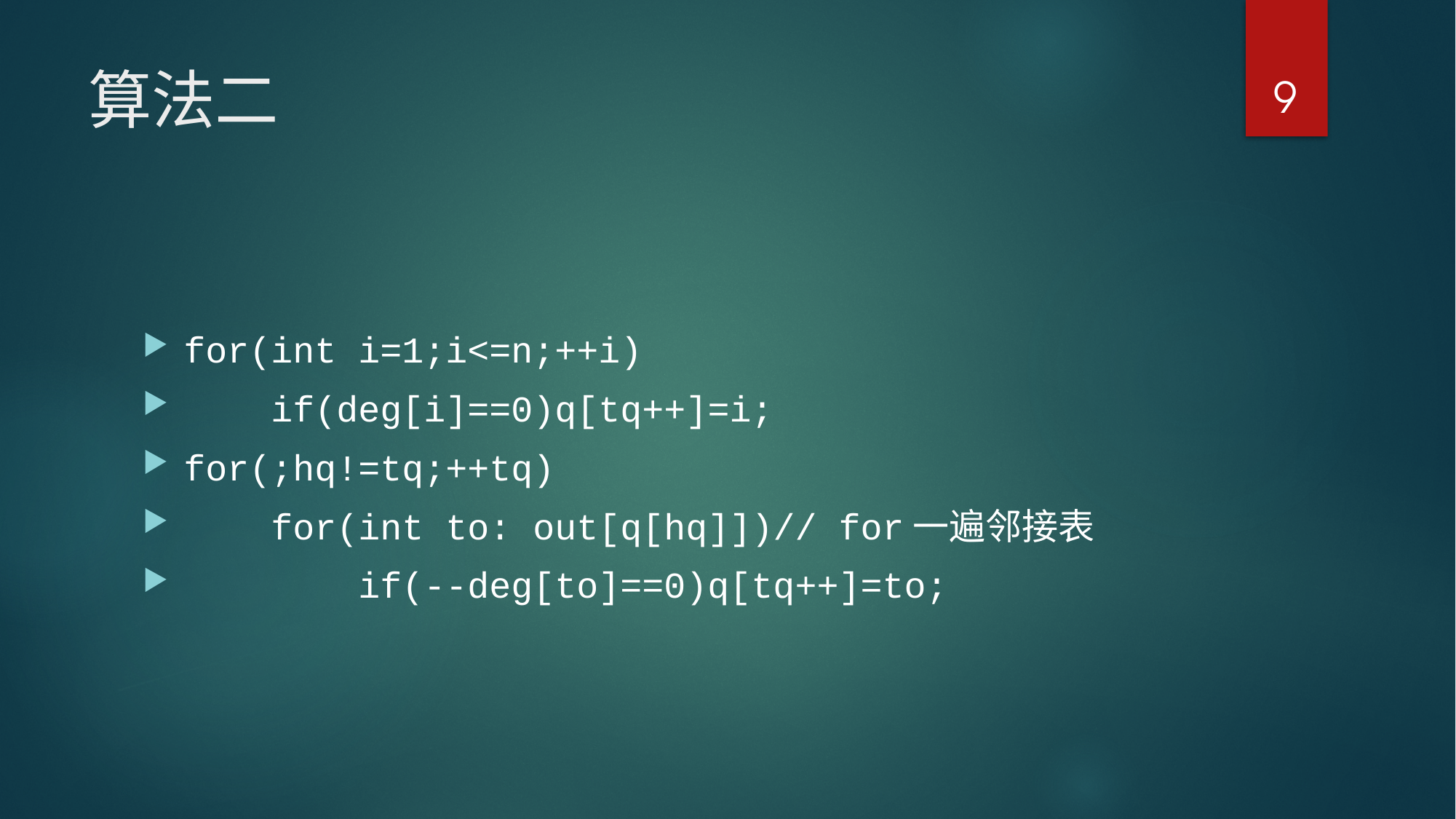

9
# 算法二
for(int i=1;i<=n;++i)
    if(deg[i]==0)q[tq++]=i;
for(;hq!=tq;++tq)
    for(int to: out[q[hq]])// for一遍邻接表
        if(--deg[to]==0)q[tq++]=to;